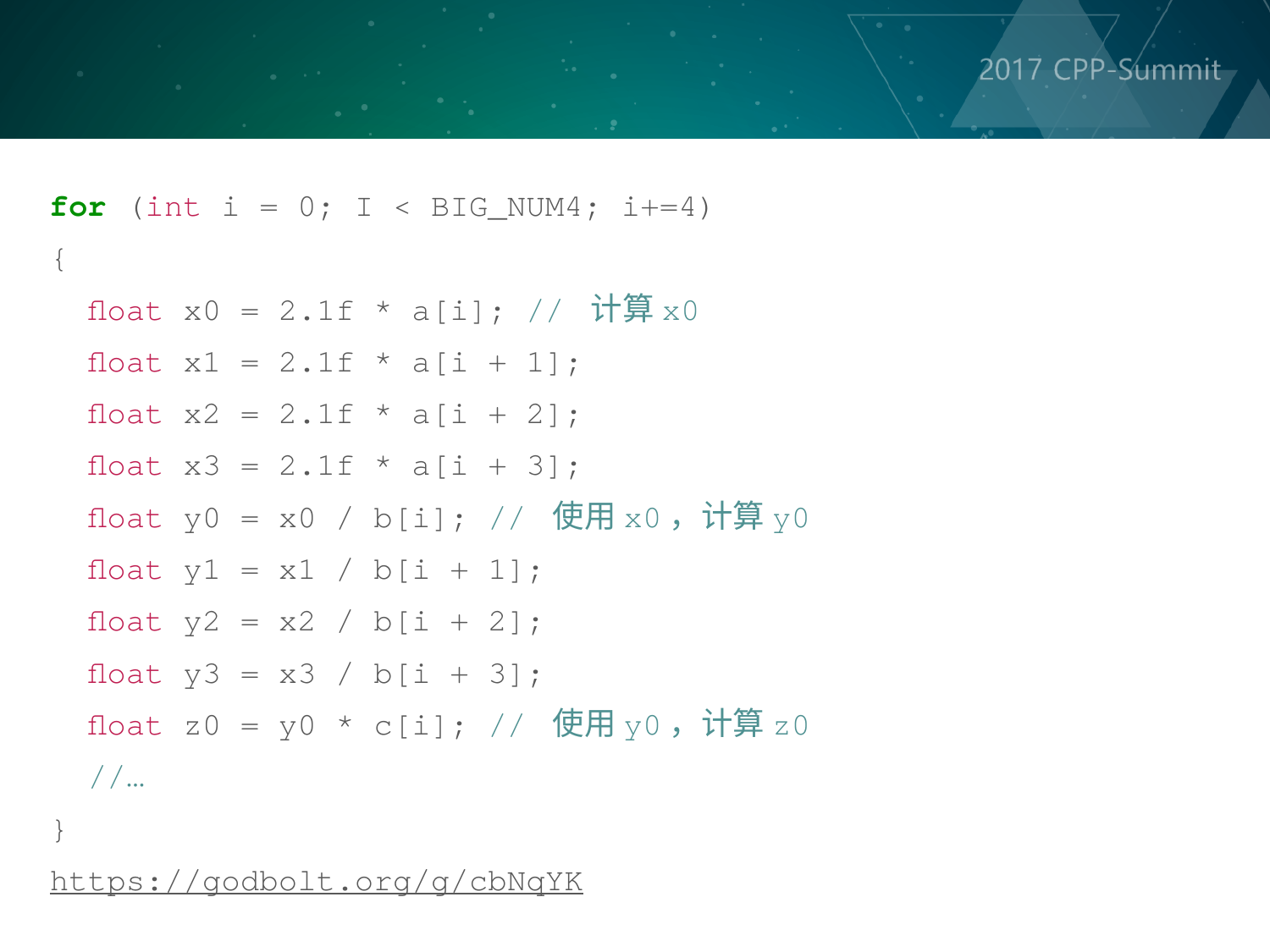

for (int i = 0; I < BIG_NUM4; i+=4)
{
  float x0 = 2.1f * a[i]; // 计算x0
  float x1 = 2.1f * a[i + 1];
  float x2 = 2.1f * a[i + 2];
  float x3 = 2.1f * a[i + 3];
  float y0 = x0 / b[i]; // 使用x0，计算y0
  float y1 = x1 / b[i + 1];
  float y2 = x2 / b[i + 2];
  float y3 = x3 / b[i + 3];
  float z0 = y0 * c[i]; // 使用y0，计算z0
  //…
}
https://godbolt.org/g/cbNqYK